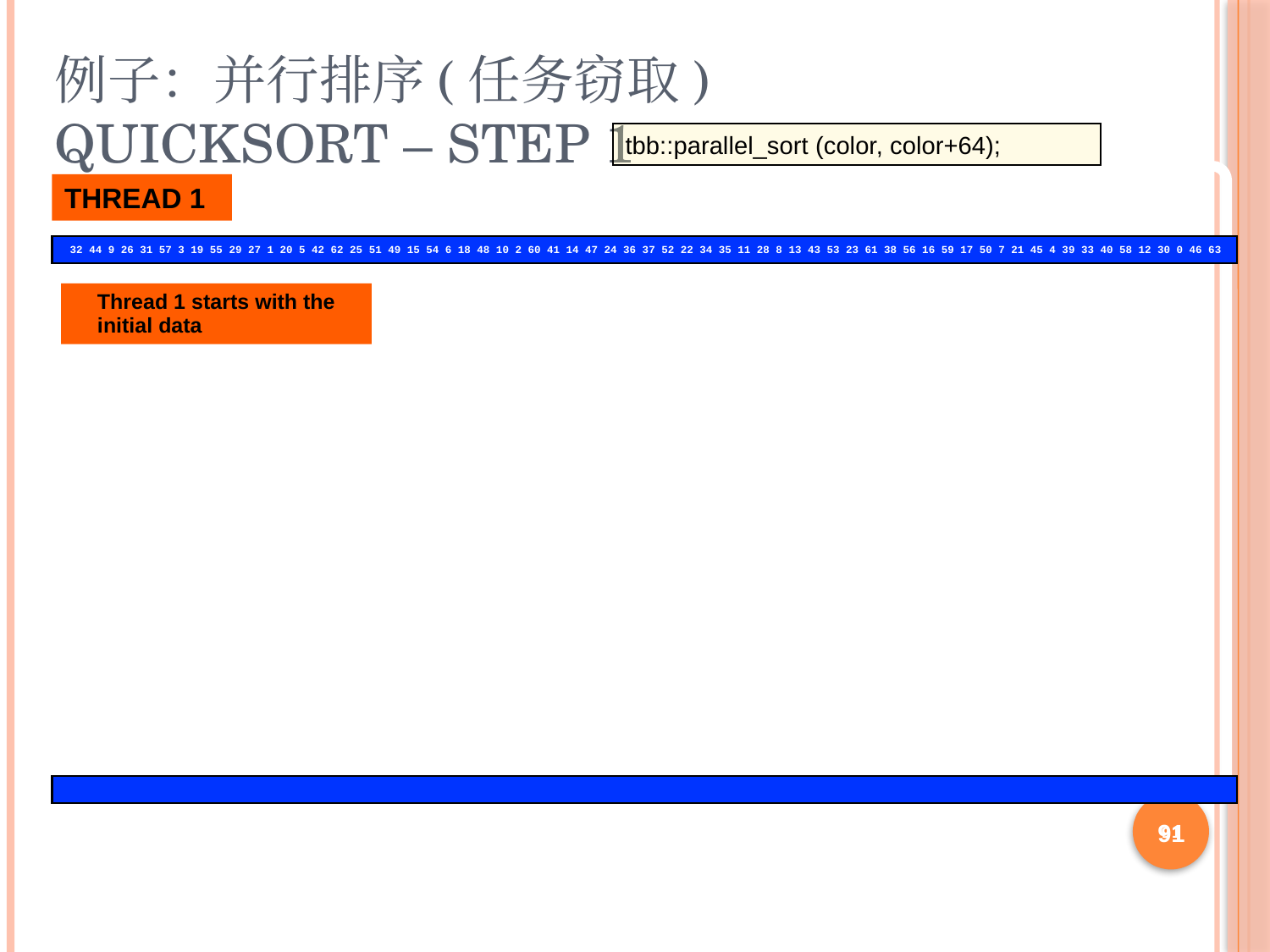

# 例子：并行排序(任务窃取) Quicksort – Step 1
tbb::parallel_sort (color, color+64);
91

THREAD 1
32 44 9 26 31 57 3 19 55 29 27 1 20 5 42 62 25 51 49 15 54 6 18 48 10 2 60 41 14 47 24 36 37 52 22 34 35 11 28 8 13 43 53 23 61 38 56 16 59 17 50 7 21 45 4 39 33 40 58 12 30 0 46 63
Thread 1 starts with the initial data

91